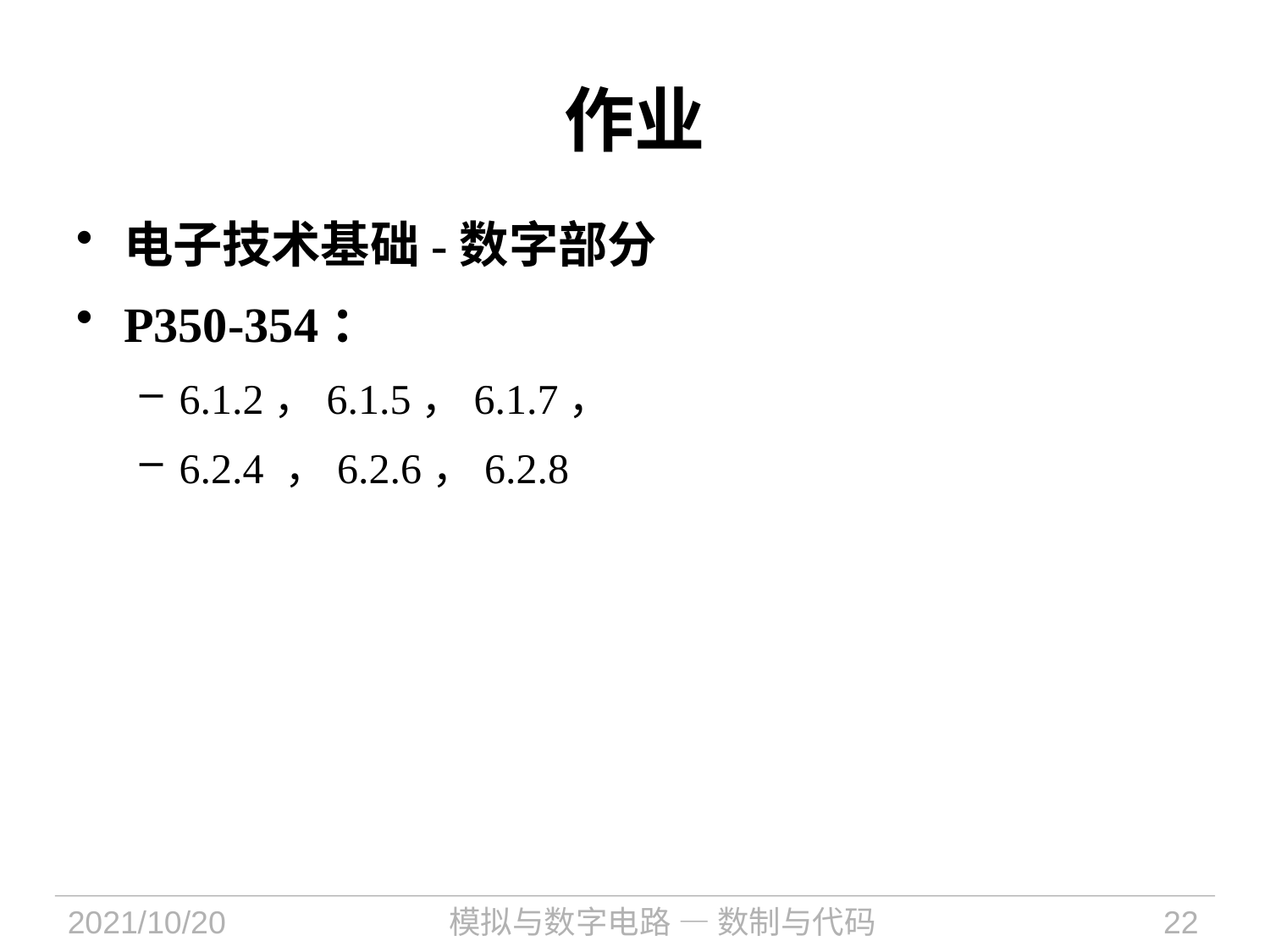

# 作业
电子技术基础-数字部分
P350-354：
6.1.2，6.1.5，6.1.7，
6.2.4 ，6.2.6，6.2.8
2021/10/20
模拟与数字电路 — 数制与代码
22